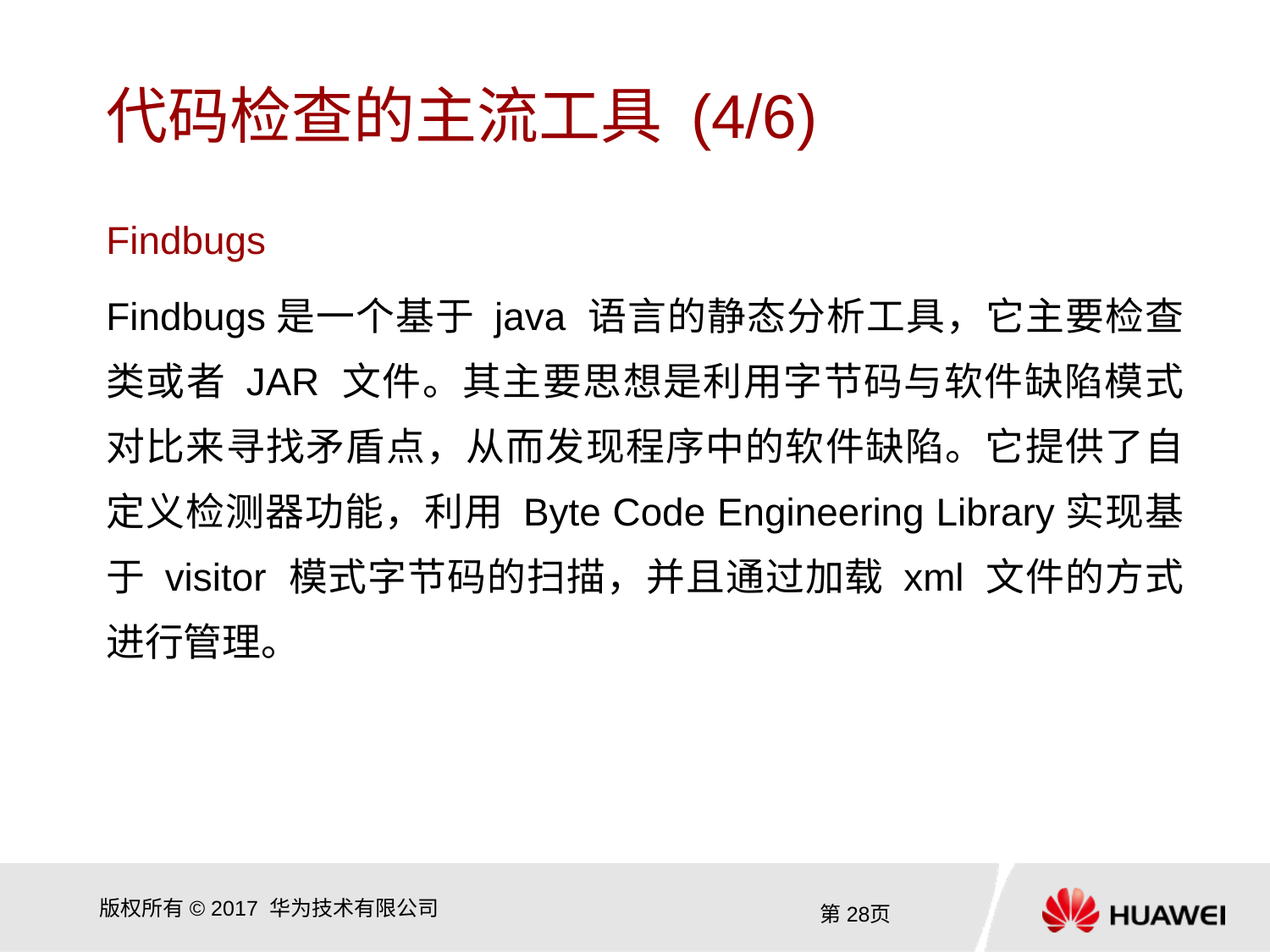

# 代码检查的主流工具 (4/6)
Findbugs
Findbugs是一个基于 java 语言的静态分析工具，它主要检查类或者 JAR 文件。其主要思想是利用字节码与软件缺陷模式对比来寻找矛盾点，从而发现程序中的软件缺陷。它提供了自定义检测器功能，利用 Byte Code Engineering Library实现基于 visitor 模式字节码的扫描，并且通过加载 xml 文件的方式进行管理。